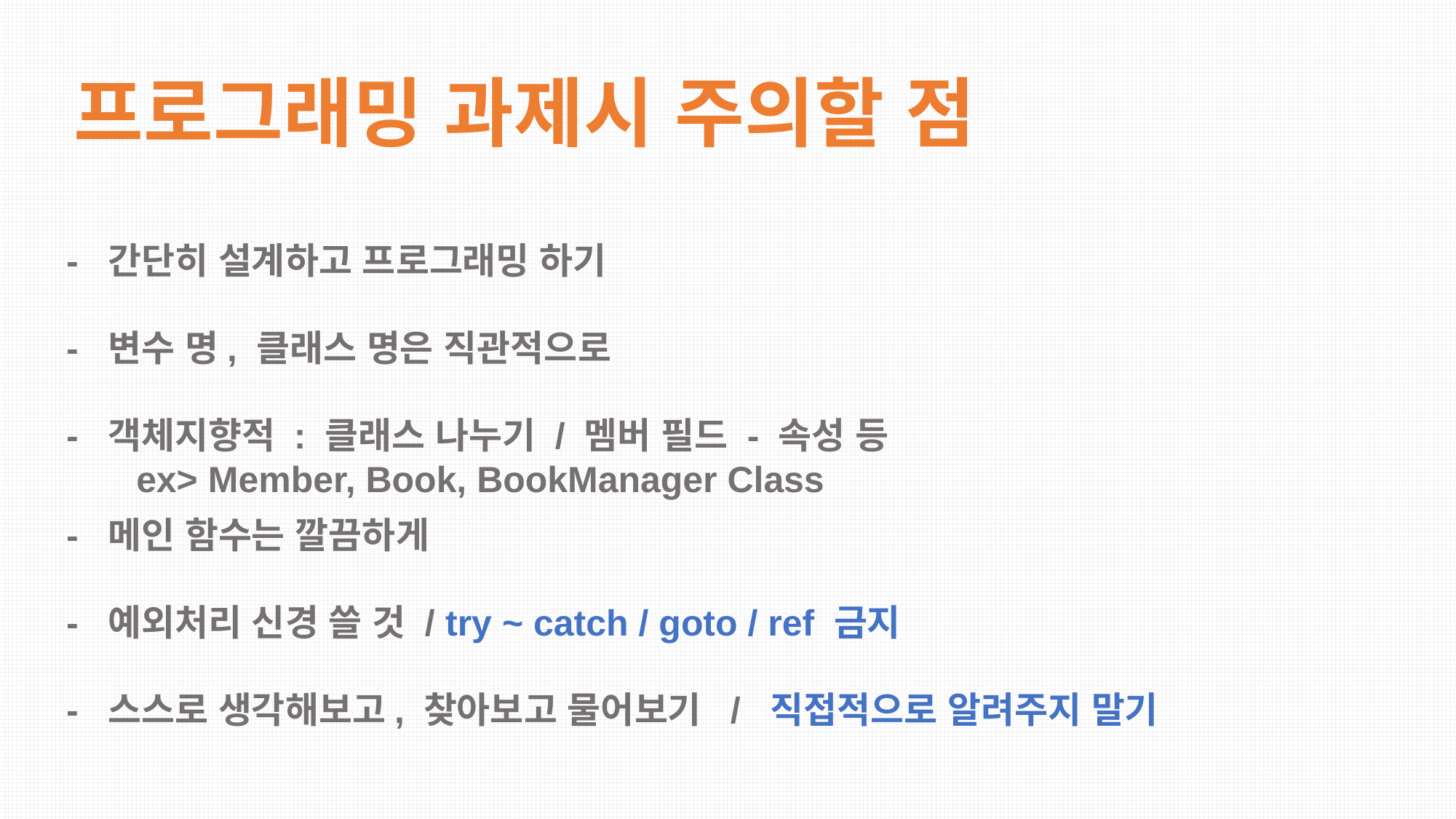

프로그래밍 과제시 주의할 점
# -  간단히 설계하고 프로그래밍 하기 -  변수 명, 클래스 명은 직관적으로 -  객체지향적 : 클래스 나누기 / 멤버 필드 - 속성 등 ex> Member, Book, BookManager Class -  메인 함수는 깔끔하게 -  예외처리 신경 쓸 것 / try ~ catch / goto / ref 금지 -  스스로 생각해보고, 찾아보고 물어보기  /  직접적으로 알려주지 말기